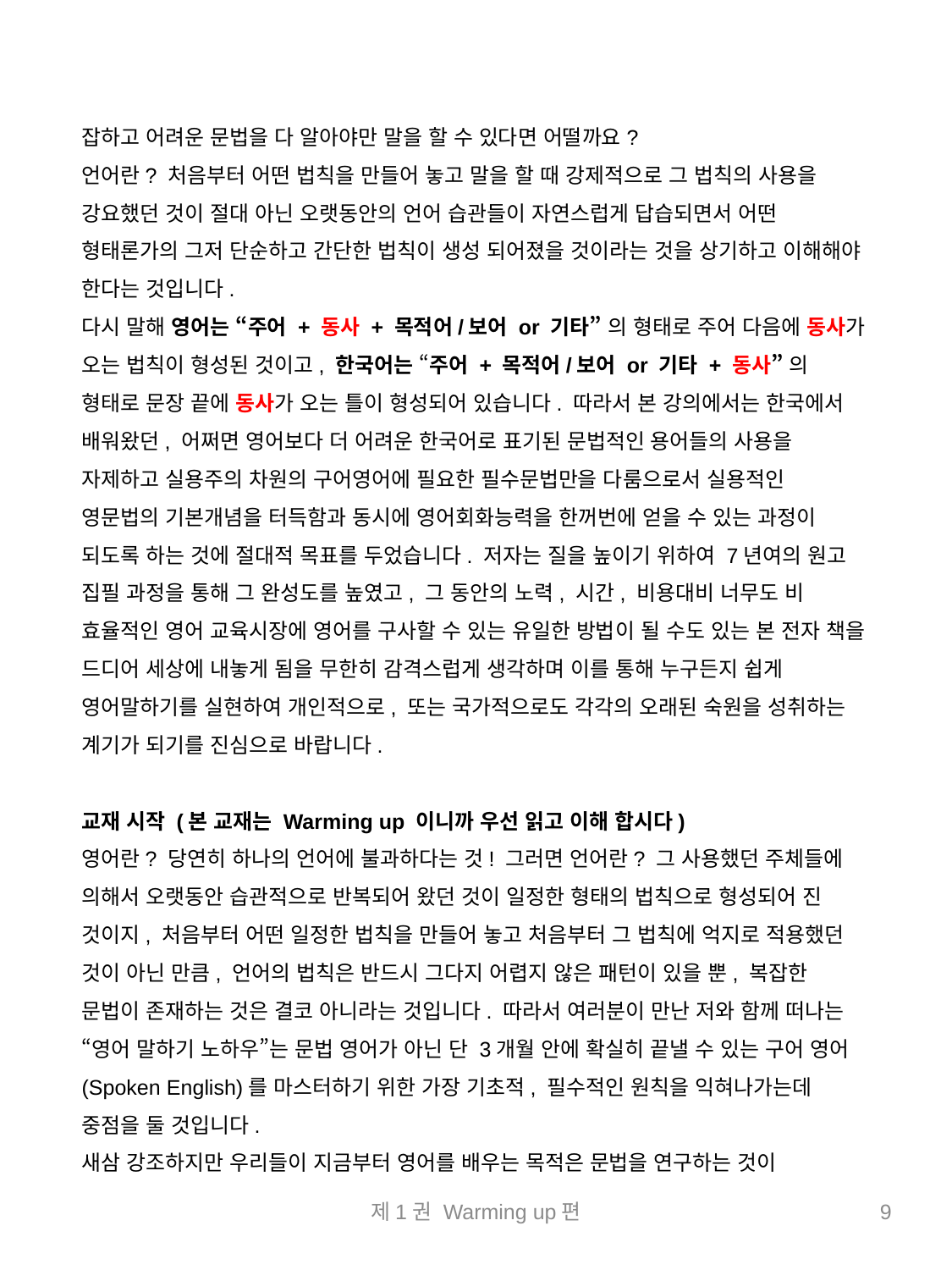

잡하고 어려운 문법을 다 알아야만 말을 할 수 있다면 어떨까요?
언어란? 처음부터 어떤 법칙을 만들어 놓고 말을 할 때 강제적으로 그 법칙의 사용을 강요했던 것이 절대 아닌 오랫동안의 언어 습관들이 자연스럽게 답습되면서 어떤 형태론가의 그저 단순하고 간단한 법칙이 생성 되어졌을 것이라는 것을 상기하고 이해해야 한다는 것입니다.
다시 말해 영어는 “주어 + 동사 + 목적어/보어 or 기타” 의 형태로 주어 다음에 동사가 오는 법칙이 형성된 것이고, 한국어는 “주어 + 목적어/보어 or 기타 + 동사” 의 형태로 문장 끝에 동사가 오는 틀이 형성되어 있습니다. 따라서 본 강의에서는 한국에서 배워왔던, 어쩌면 영어보다 더 어려운 한국어로 표기된 문법적인 용어들의 사용을 자제하고 실용주의 차원의 구어영어에 필요한 필수문법만을 다룸으로서 실용적인 영문법의 기본개념을 터득함과 동시에 영어회화능력을 한꺼번에 얻을 수 있는 과정이 되도록 하는 것에 절대적 목표를 두었습니다. 저자는 질을 높이기 위하여 7년여의 원고 집필 과정을 통해 그 완성도를 높였고, 그 동안의 노력, 시간, 비용대비 너무도 비 효율적인 영어 교육시장에 영어를 구사할 수 있는 유일한 방법이 될 수도 있는 본 전자 책을 드디어 세상에 내놓게 됨을 무한히 감격스럽게 생각하며 이를 통해 누구든지 쉽게 영어말하기를 실현하여 개인적으로, 또는 국가적으로도 각각의 오래된 숙원을 성취하는 계기가 되기를 진심으로 바랍니다.

교재 시작 (본 교재는 Warming up 이니까 우선 읽고 이해 합시다)
영어란? 당연히 하나의 언어에 불과하다는 것! 그러면 언어란? 그 사용했던 주체들에 의해서 오랫동안 습관적으로 반복되어 왔던 것이 일정한 형태의 법칙으로 형성되어 진 것이지, 처음부터 어떤 일정한 법칙을 만들어 놓고 처음부터 그 법칙에 억지로 적용했던 것이 아닌 만큼, 언어의 법칙은 반드시 그다지 어렵지 않은 패턴이 있을 뿐, 복잡한 문법이 존재하는 것은 결코 아니라는 것입니다. 따라서 여러분이 만난 저와 함께 떠나는 “영어 말하기 노하우”는 문법 영어가 아닌 단 3개월 안에 확실히 끝낼 수 있는 구어 영어(Spoken English)를 마스터하기 위한 가장 기초적, 필수적인 원칙을 익혀나가는데 중점을 둘 것입니다.
새삼 강조하지만 우리들이 지금부터 영어를 배우는 목적은 문법을 연구하는 것이

제1권 Warming up편
9